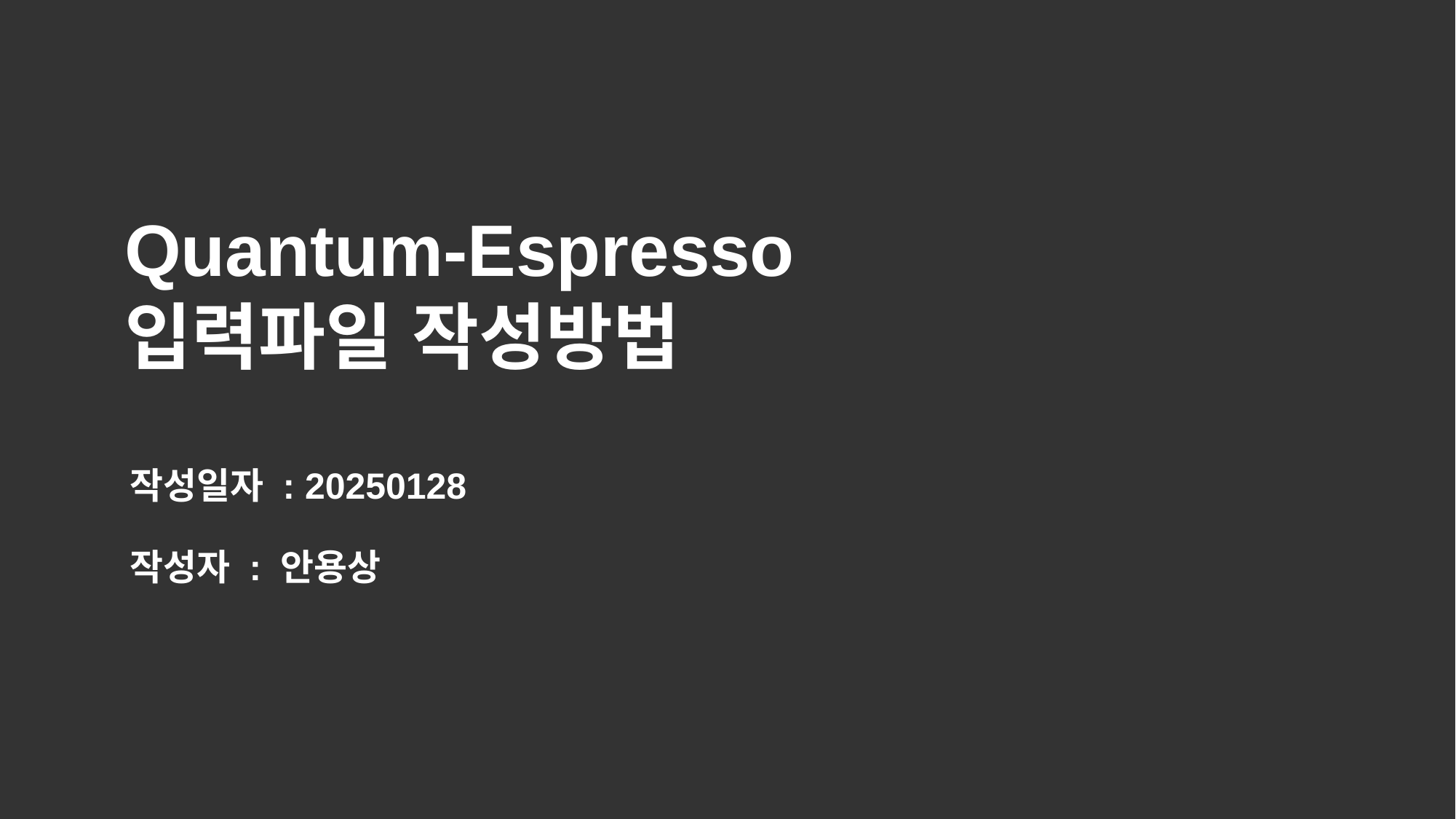

Quantum-Espresso
입력파일 작성방법
작성일자 : 20250128
작성자 : 안용상